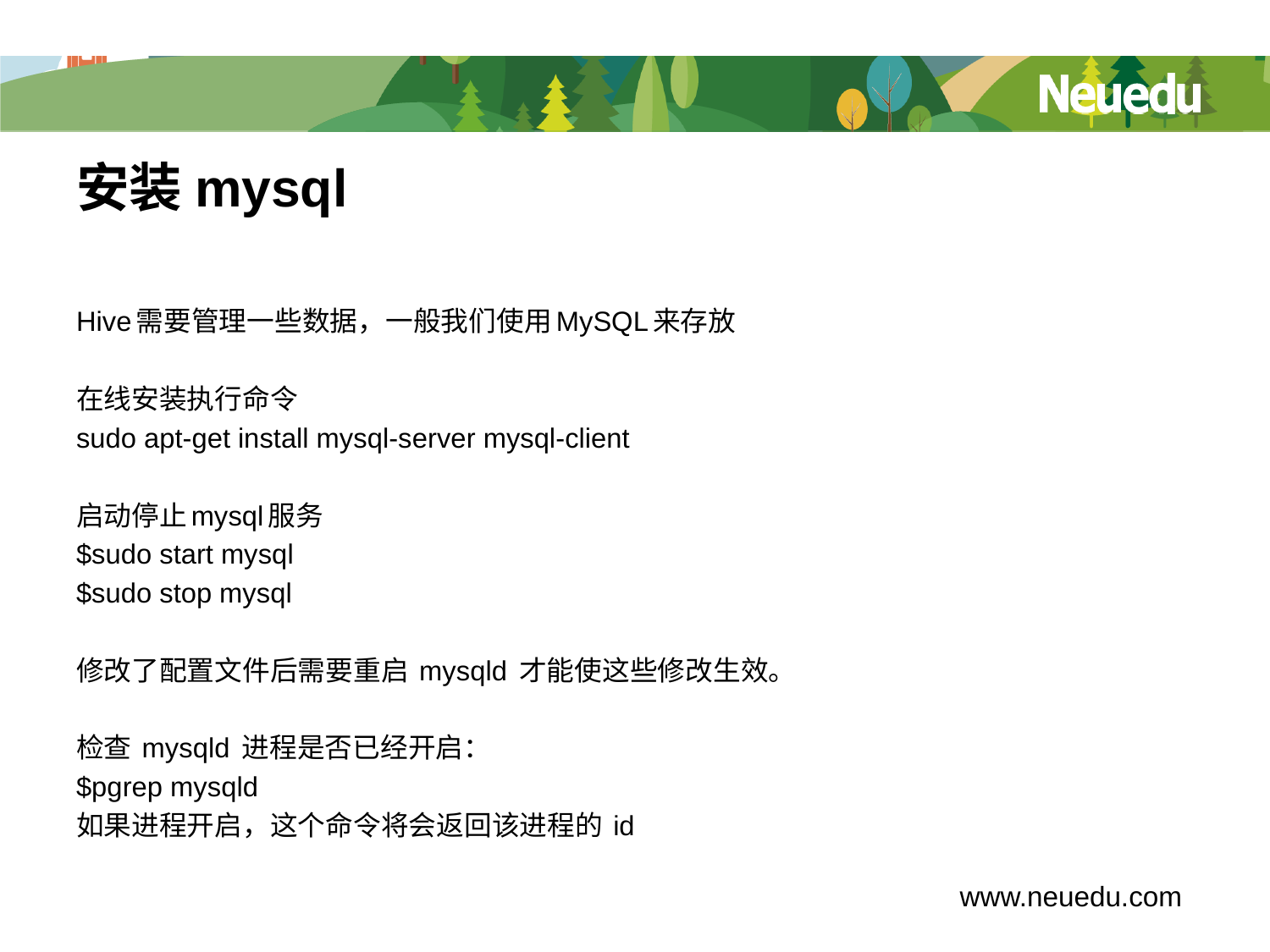

# 安装mysql
Hive需要管理一些数据，一般我们使用MySQL来存放

在线安装执行命令
sudo apt-get install mysql-server mysql-client

启动停止mysql服务
$sudo start mysql
$sudo stop mysql

修改了配置文件后需要重启 mysqld 才能使这些修改生效。

检查 mysqld 进程是否已经开启：
$pgrep mysqld
如果进程开启，这个命令将会返回该进程的 id